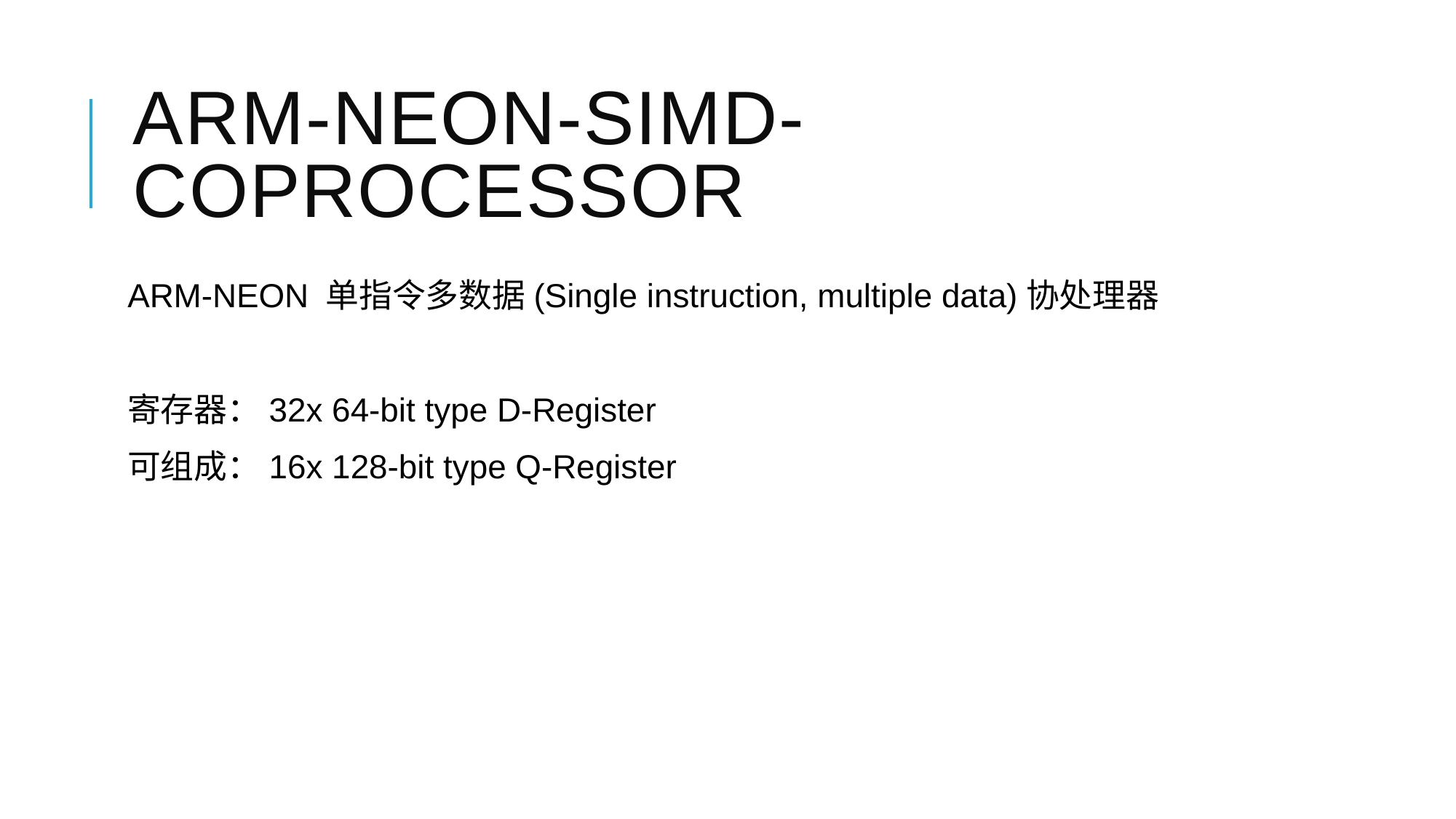

# ARM-NEON-SIMD-COPROCESSOR
ARM-NEON 单指令多数据(Single instruction, multiple data)协处理器

寄存器：32x 64-bit type D-Register
可组成：16x 128-bit type Q-Register